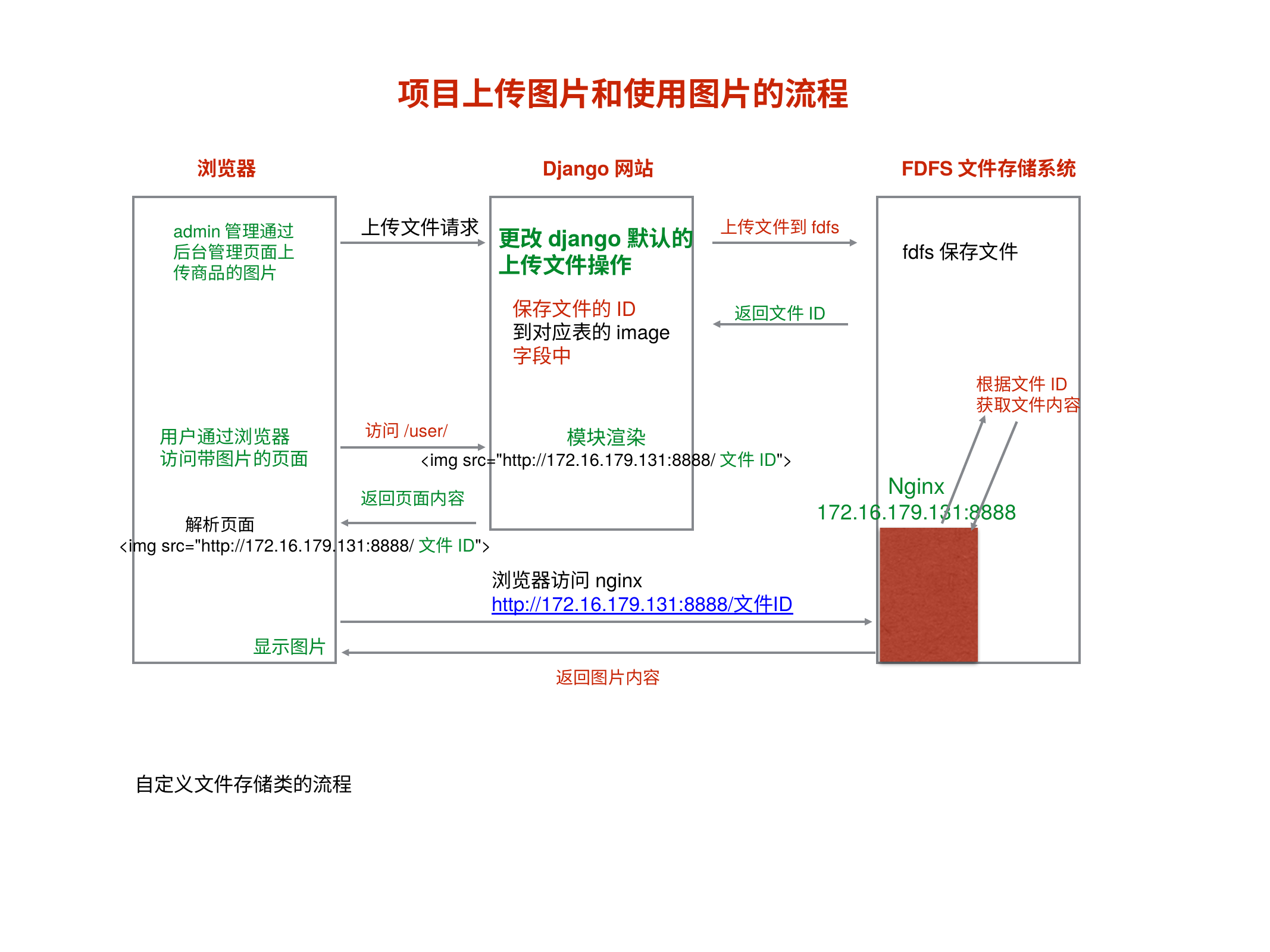

项目上传图片和使用图片的流程
浏览器
Django网站
FDFS文件存储系统

上传文件请求
admin管理通过
后台管理页面上
传商品的图片
上传文件到fdfs
更改django默认的
上传文件操作
fdfs保存文件

保存文件的ID
到对应表的image
字段中
返回文件ID

根据文件ID
获取文件内容
访问/user/

用户通过浏览器
访问带图片的页面
模块渲染
<img src="http://172.16.179.131:8888/文件ID">

Nginx
172.16.179.131:8888
返回页面内容
解析页面
<img src="http://172.16.179.131:8888/文件ID">

浏览器访问nginx
http://172.16.179.131:8888/文件ID

显示图片

返回图片内容
自定义文件存储类的流程